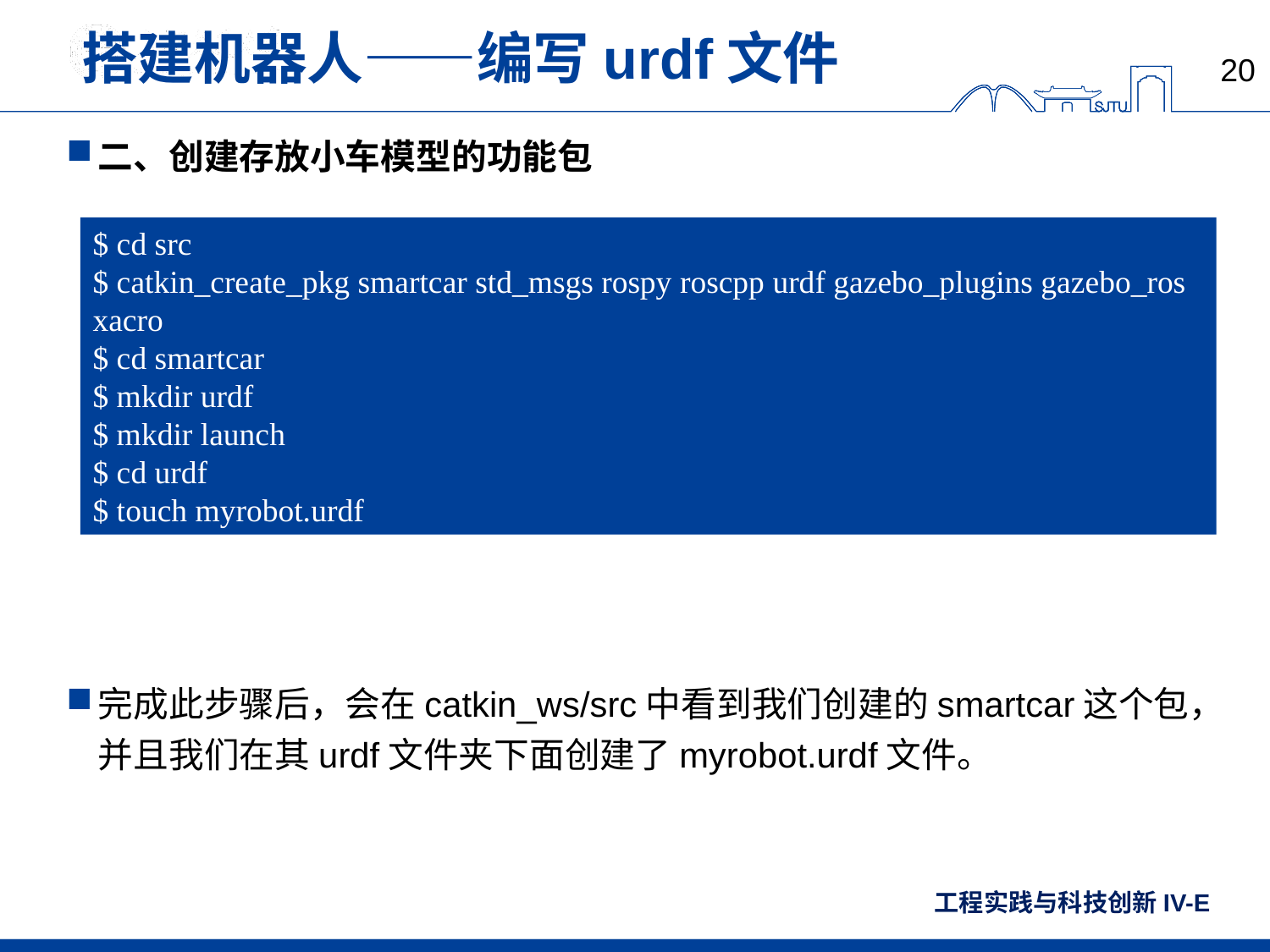

# 搭建机器人——编写urdf文件
20
二、创建存放小车模型的功能包

完成此步骤后，会在catkin_ws/src中看到我们创建的smartcar这个包，并且我们在其urdf文件夹下面创建了myrobot.urdf文件。

$ cd src
$ catkin_create_pkg smartcar std_msgs rospy roscpp urdf gazebo_plugins gazebo_ros xacro
$ cd smartcar
$ mkdir urdf
$ mkdir launch
$ cd urdf
$ touch myrobot.urdf